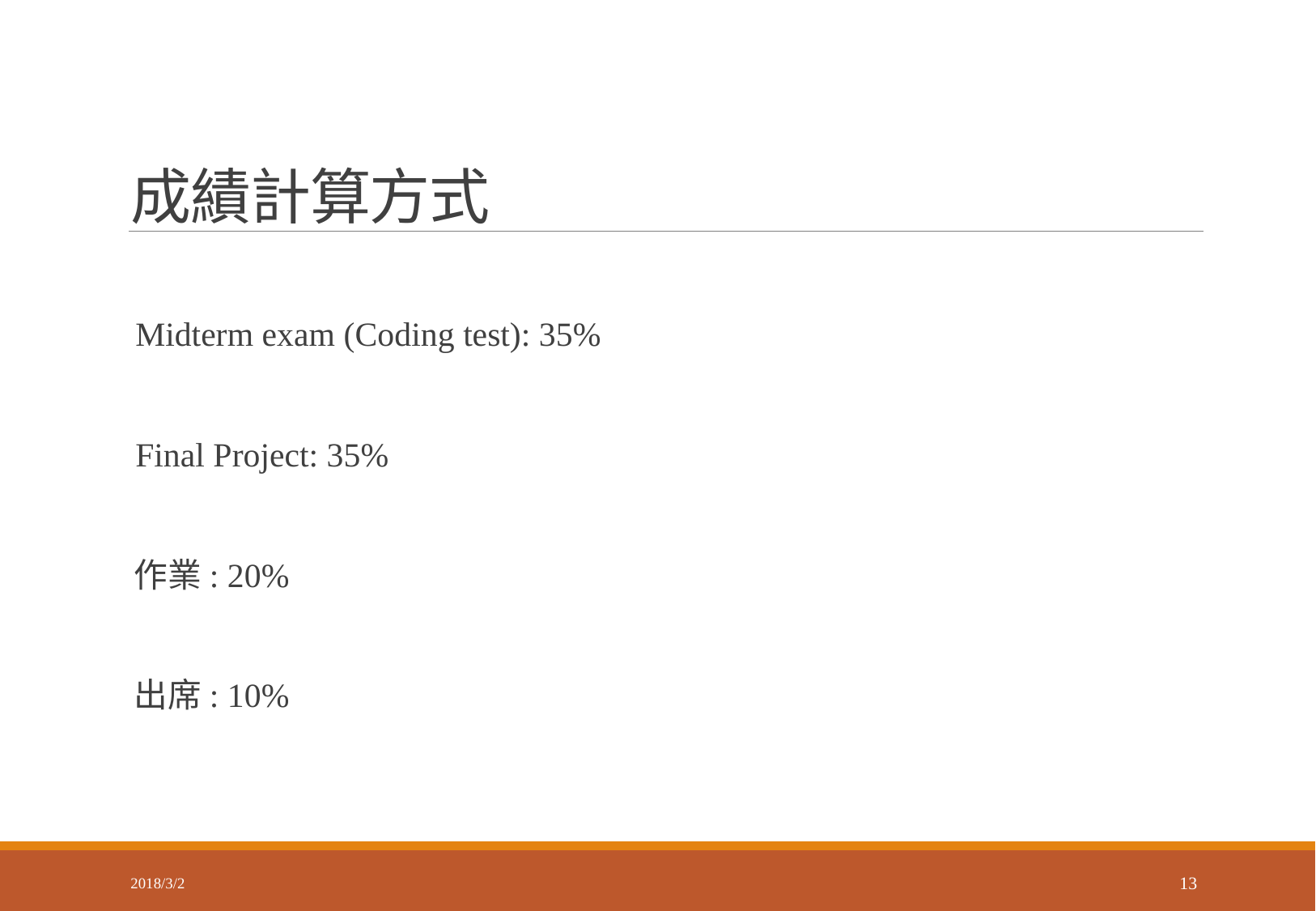

# 成績計算方式

  Midterm exam (Coding test): 35%

  Final Project: 35%

 作業: 20%

 出席: 10%

2018/3/2
13